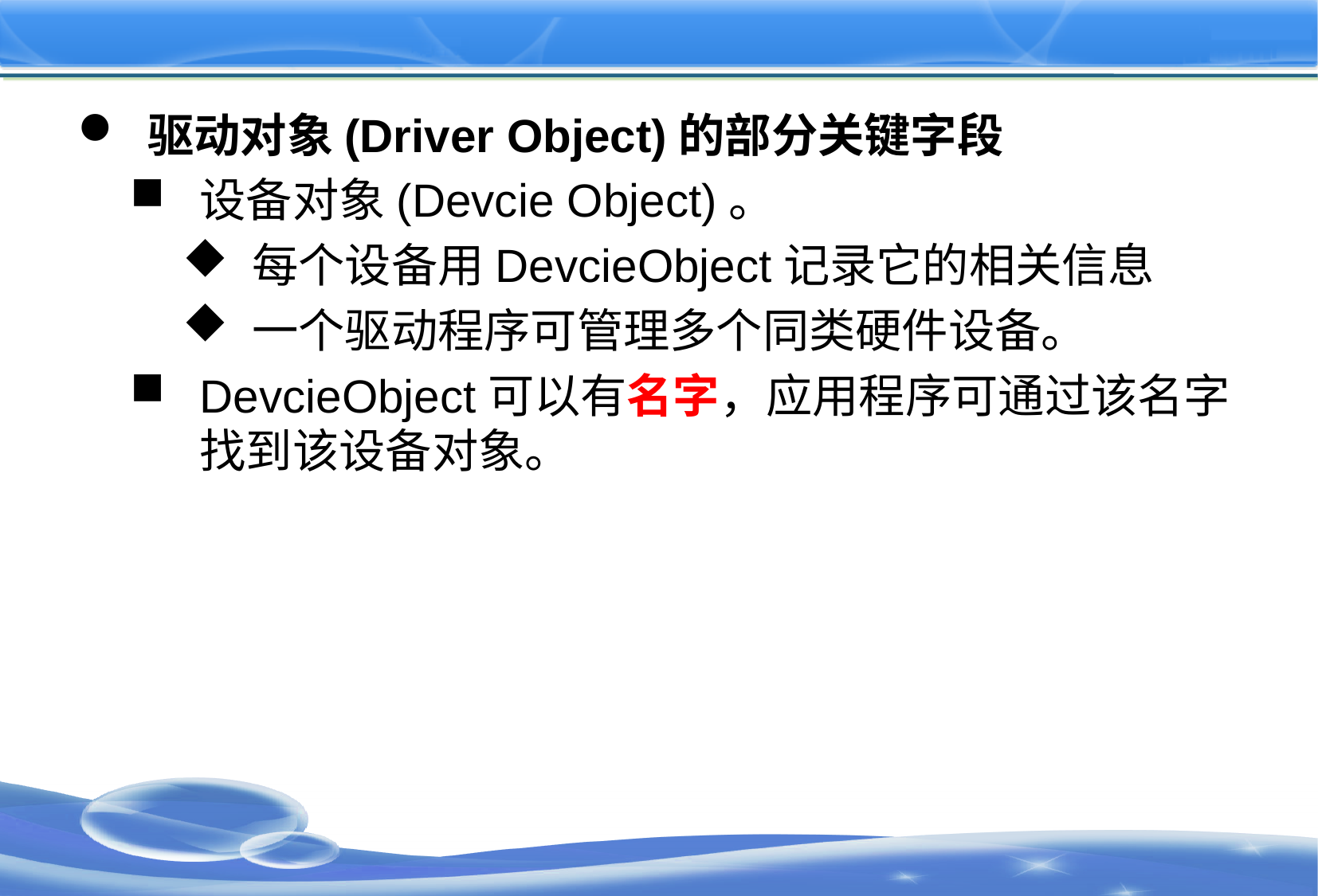

#
驱动对象(Driver Object)的部分关键字段
设备对象(Devcie Object)。
每个设备用DevcieObject记录它的相关信息
一个驱动程序可管理多个同类硬件设备。
DevcieObject可以有名字，应用程序可通过该名字找到该设备对象。